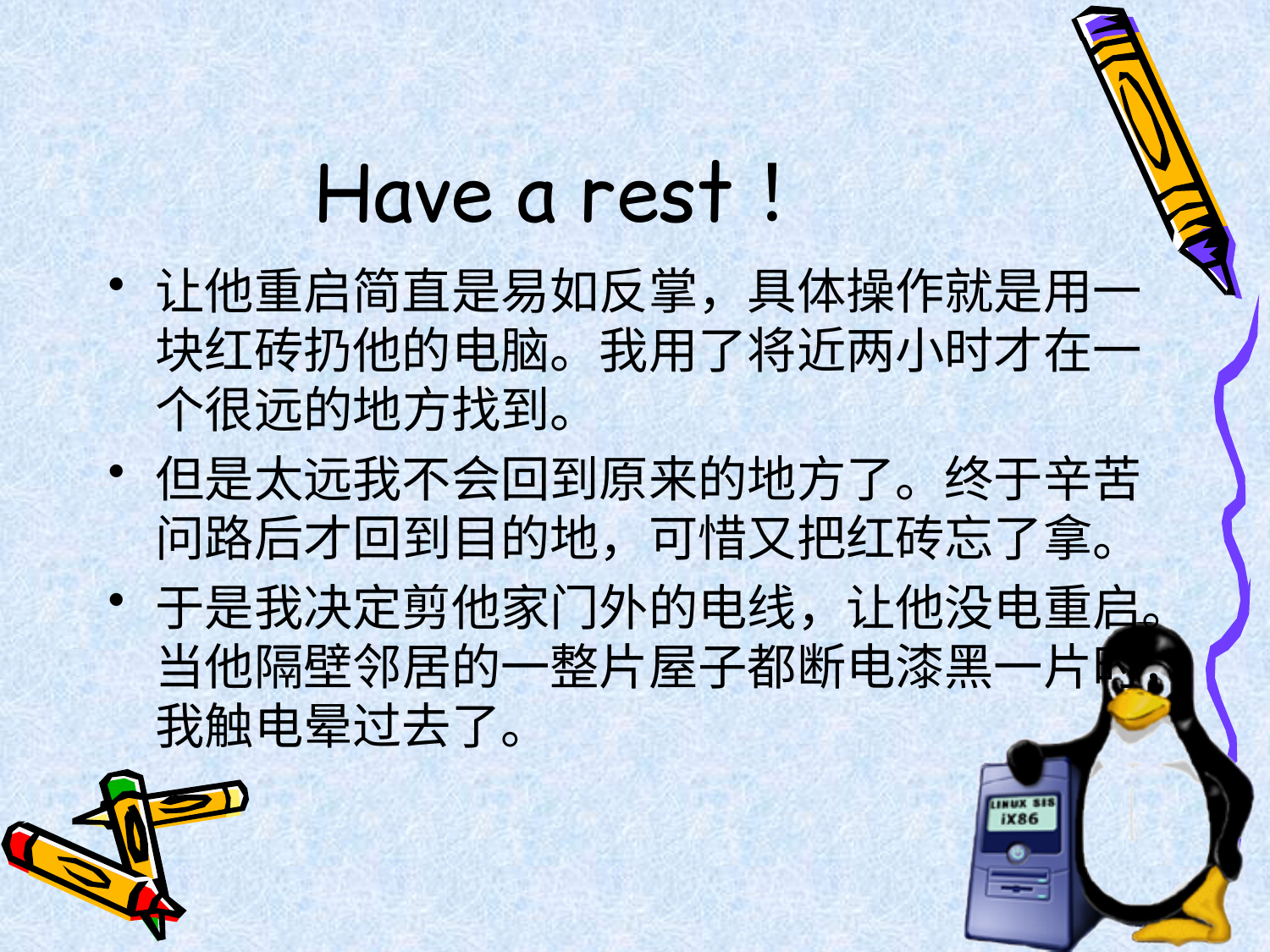

# Have a rest！
让他重启简直是易如反掌，具体操作就是用一块红砖扔他的电脑。我用了将近两小时才在一个很远的地方找到。
但是太远我不会回到原来的地方了。终于辛苦问路后才回到目的地，可惜又把红砖忘了拿。
于是我决定剪他家门外的电线，让他没电重启。当他隔壁邻居的一整片屋子都断电漆黑一片时，我触电晕过去了。